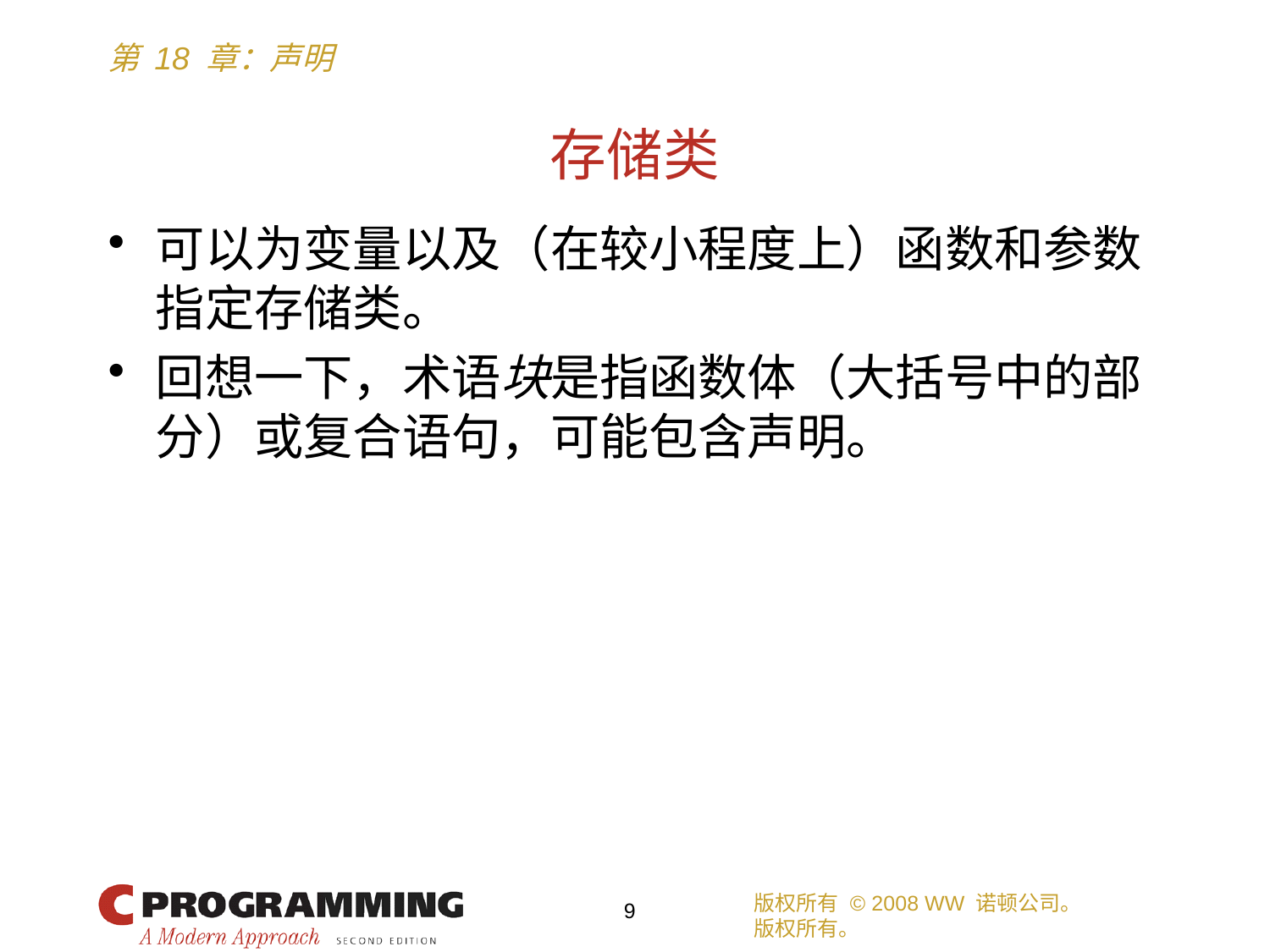

# 存储类
可以为变量以及（在较小程度上）函数和参数指定存储类。
回想一下，术语块是指函数体（大括号中的部分）或复合语句，可能包含声明。
版权所有 © 2008 WW 诺顿公司。
版权所有。
9